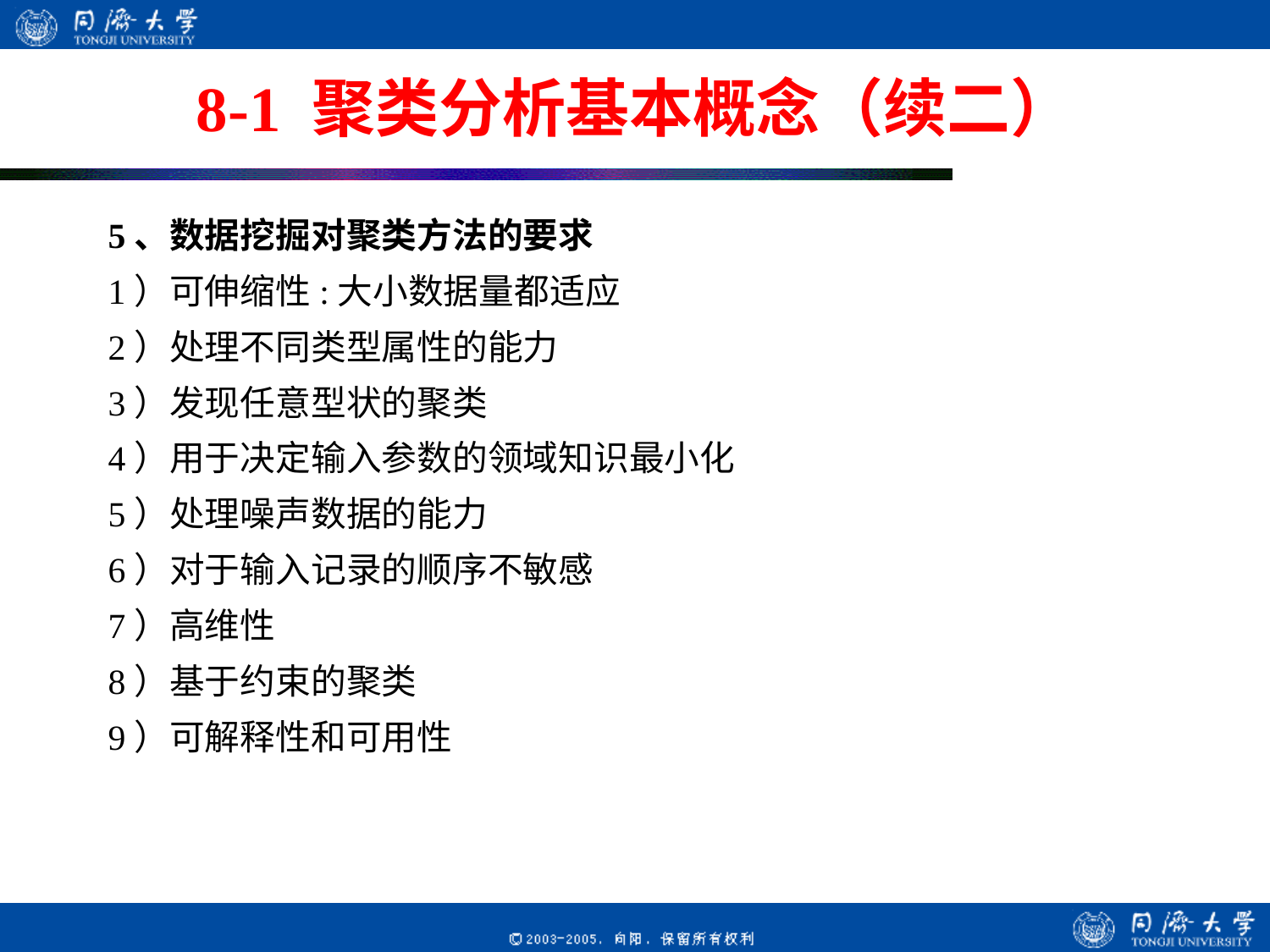

# 8-1 聚类分析基本概念（续二）
5、数据挖掘对聚类方法的要求
1）可伸缩性:大小数据量都适应
2）处理不同类型属性的能力
3）发现任意型状的聚类
4）用于决定输入参数的领域知识最小化
5）处理噪声数据的能力
6）对于输入记录的顺序不敏感
7）高维性
8）基于约束的聚类
9）可解释性和可用性